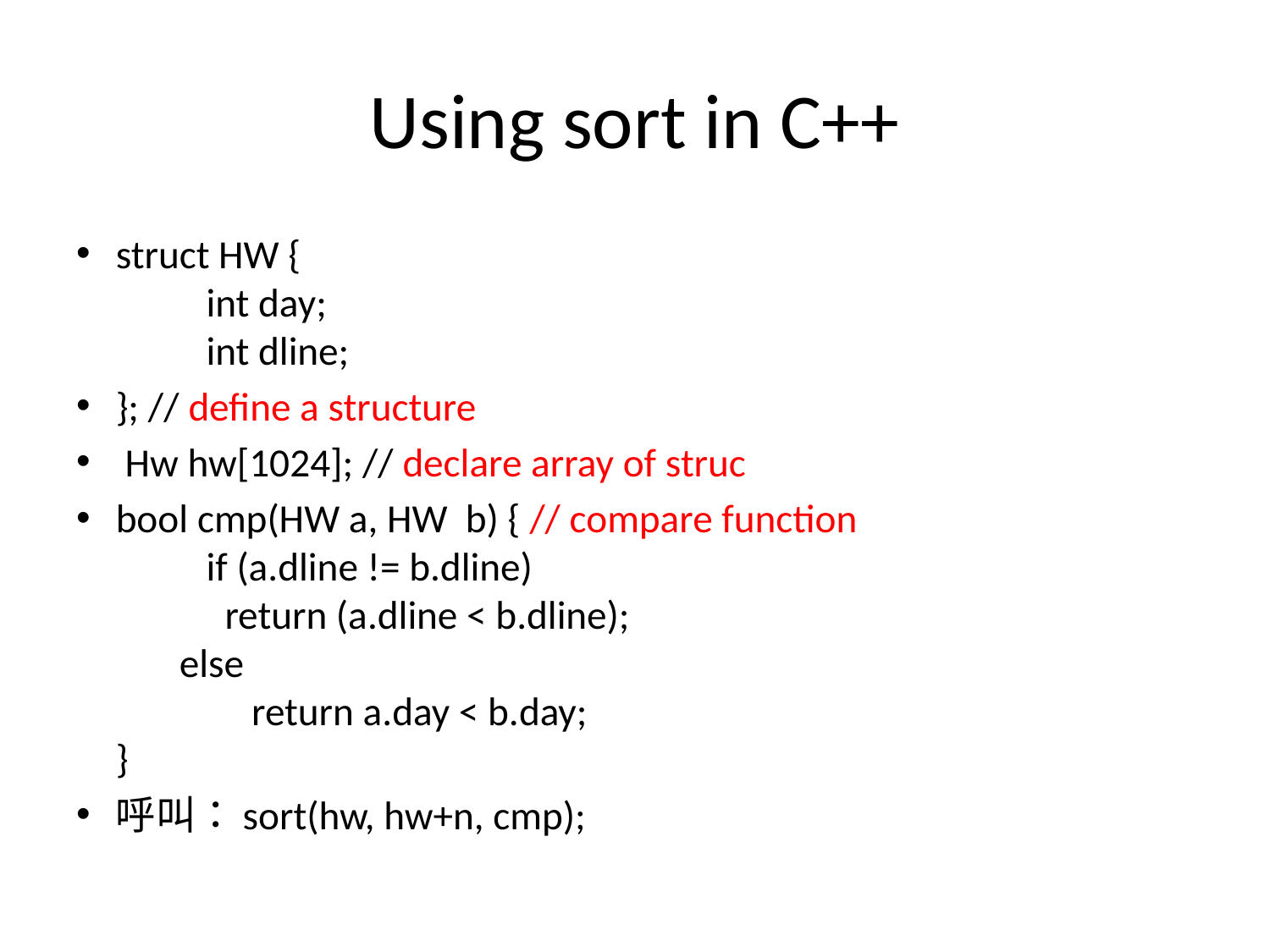

# Using sort in C++
struct HW {
	int day;
	int dline;
}; // define a structure
 Hw hw[1024]; // declare array of struc
bool cmp(HW a, HW  b) { // compare function
	if (a.dline != b.dline)
            return (a.dline < b.dline);
       else
	     return a.day < b.day;
}
呼叫：sort(hw, hw+n, cmp);